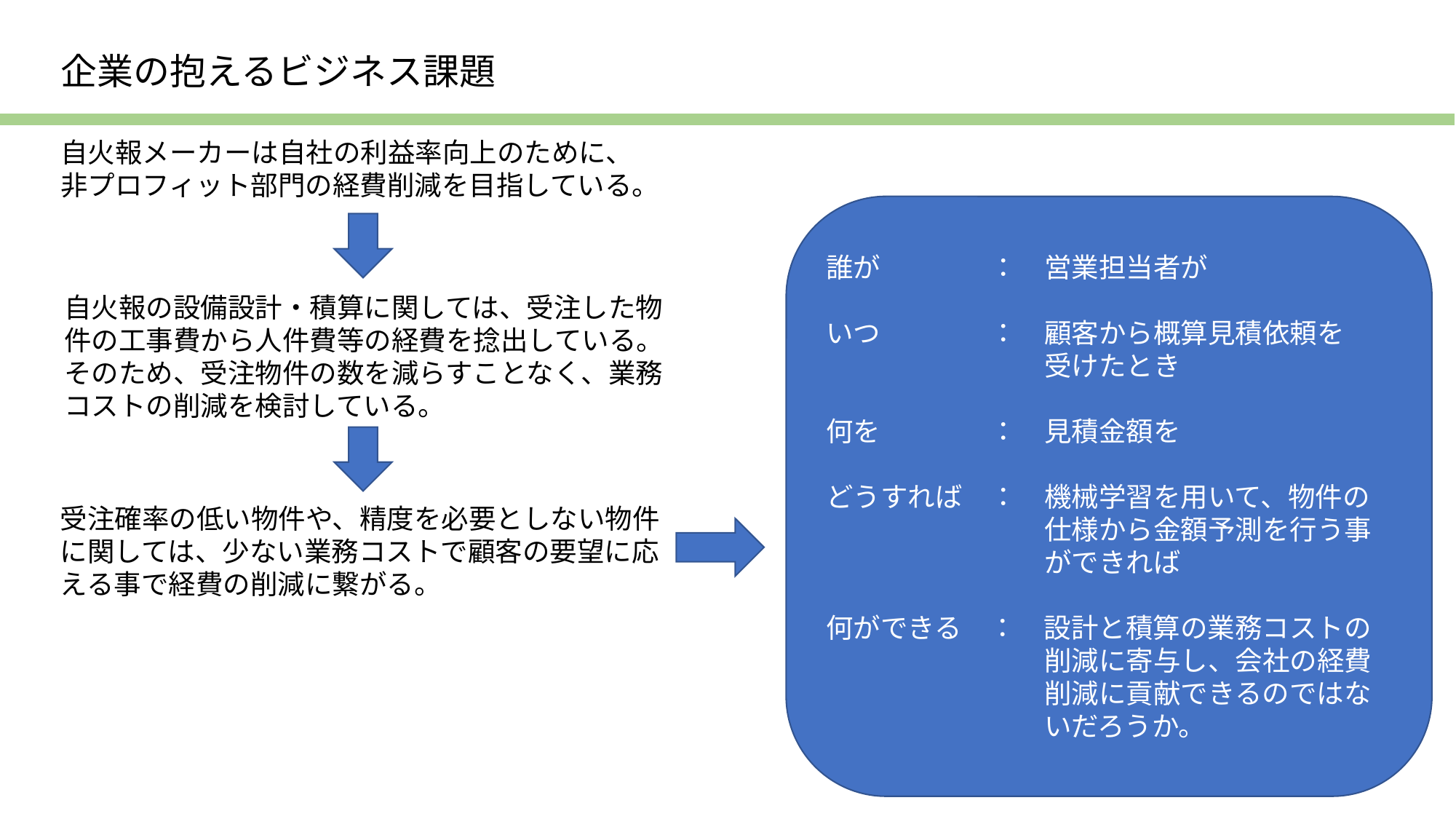

企業の抱えるビジネス課題

自火報メーカーは自社の利益率向上のために、
非プロフィット部門の経費削減を目指している。
誰が　　　　：　営業担当者が

いつ　　　　：　顧客から概算見積依頼を
　　　　　　　　受けたとき

何を　　　　：　見積金額を

どうすれば　：　機械学習を用いて、物件の
　　　　　　　　仕様から金額予測を行う事
　　　　　　　　ができれば

何ができる　：　設計と積算の業務コストの
　　　　　　　　削減に寄与し、会社の経費
　　　　　　　　削減に貢献できるのではな
　　　　　　　　いだろうか。

自火報の設備設計・積算に関しては、受注した物件の工事費から人件費等の経費を捻出している。そのため、受注物件の数を減らすことなく、業務コストの削減を検討している。

受注確率の低い物件や、精度を必要としない物件に関しては、少ない業務コストで顧客の要望に応える事で経費の削減に繋がる。